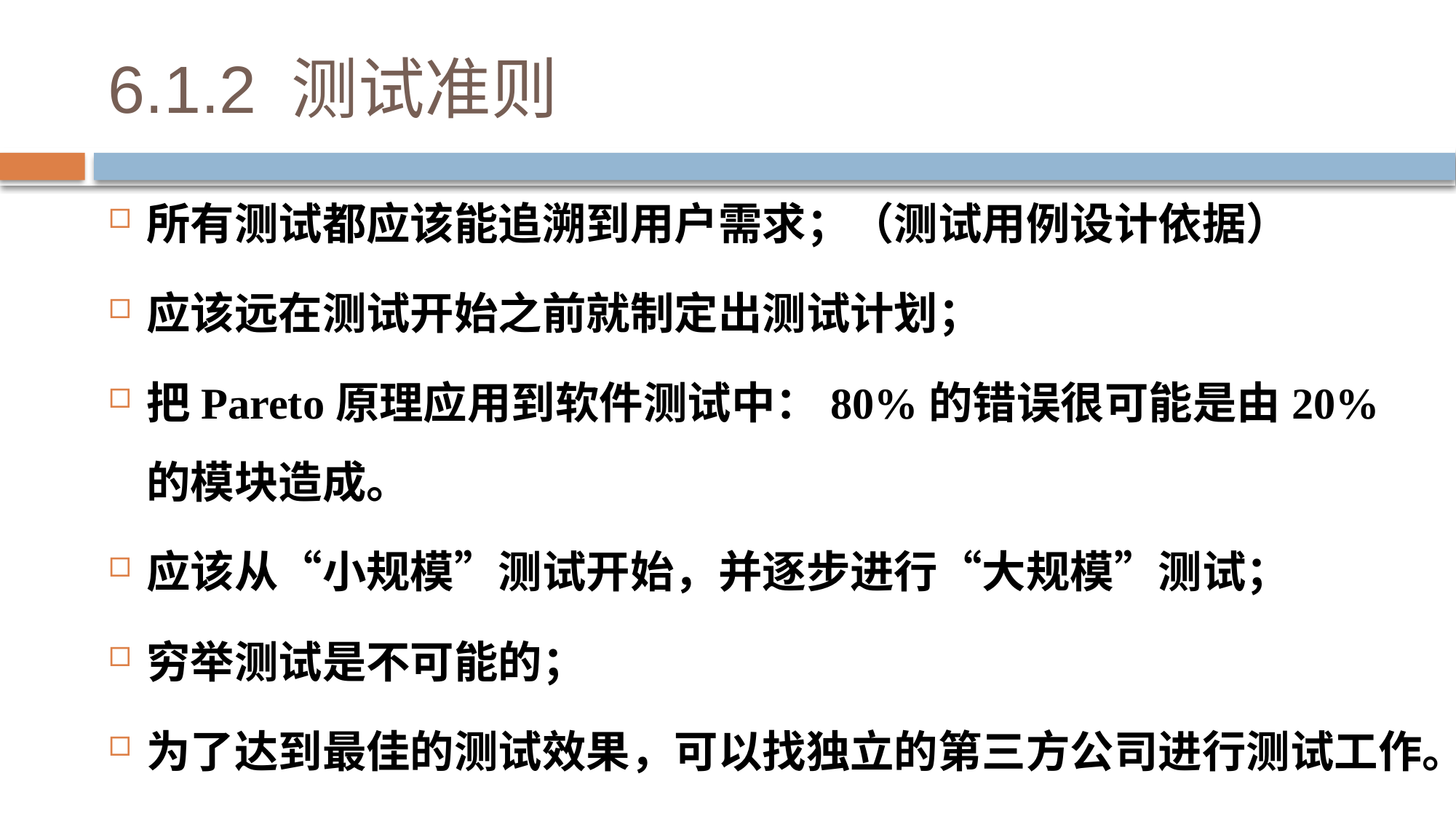

# 6.1.2 测试准则
所有测试都应该能追溯到用户需求；（测试用例设计依据）
应该远在测试开始之前就制定出测试计划；
把Pareto原理应用到软件测试中：80%的错误很可能是由20%的模块造成。
应该从“小规模”测试开始，并逐步进行“大规模”测试；
穷举测试是不可能的；
为了达到最佳的测试效果，可以找独立的第三方公司进行测试工作。